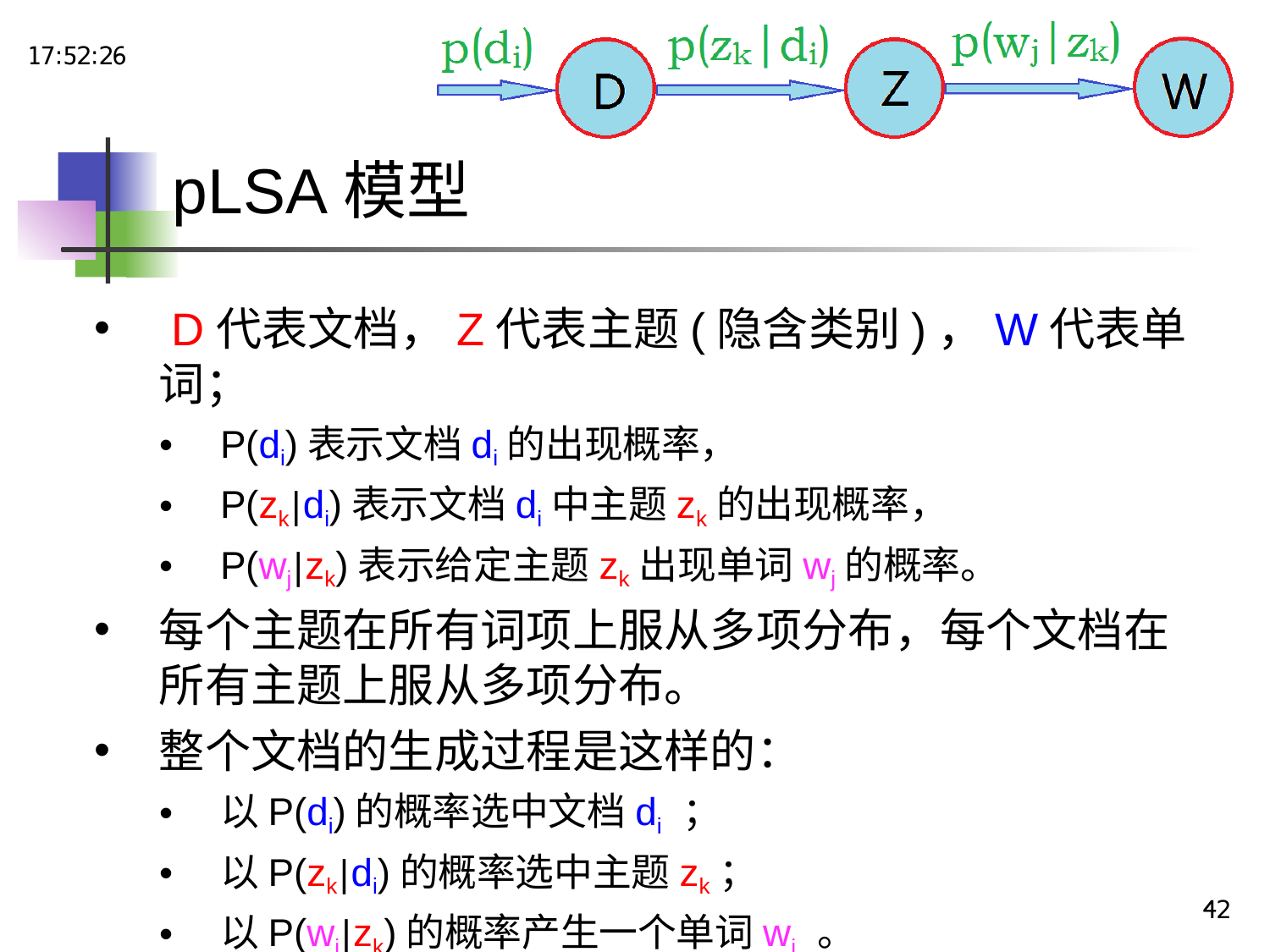

17:52:26

# pLSA模型
 D代表文档，Z代表主题(隐含类别)，W代表单词；
P(di)表示文档di的出现概率，
P(zk|di)表示文档di中主题zk的出现概率，
P(wj|zk)表示给定主题zk出现单词wj的概率。
每个主题在所有词项上服从多项分布，每个文档在 所有主题上服从多项分布。
整个文档的生成过程是这样的：
以P(di)的概率选中文档di ；
以P(zk|di)的概率选中主题zk；
以P(wj|zk)的概率产生一个单词wj 。
42